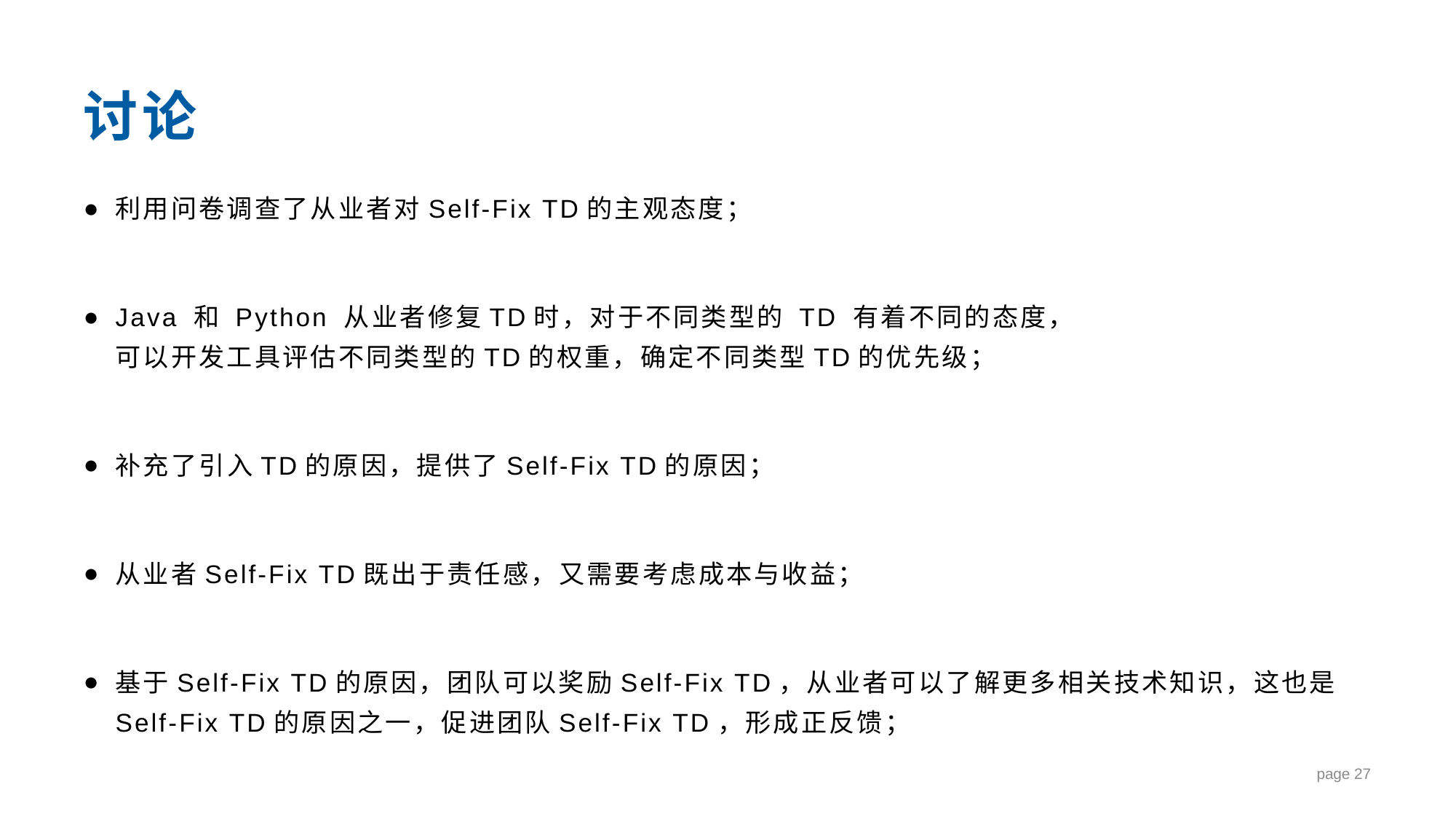

# 讨论
利用问卷调查了从业者对Self-Fix TD的主观态度；

Java 和 Python 从业者修复TD时，对于不同类型的 TD 有着不同的态度，
可以开发工具评估不同类型的TD的权重，确定不同类型TD的优先级；

补充了引入TD的原因，提供了Self-Fix TD的原因；

从业者Self-Fix TD既出于责任感，又需要考虑成本与收益；

基于Self-Fix TD的原因，团队可以奖励Self-Fix TD，从业者可以了解更多相关技术知识，这也是Self-Fix TD的原因之一，促进团队Self-Fix TD，形成正反馈；

page 27